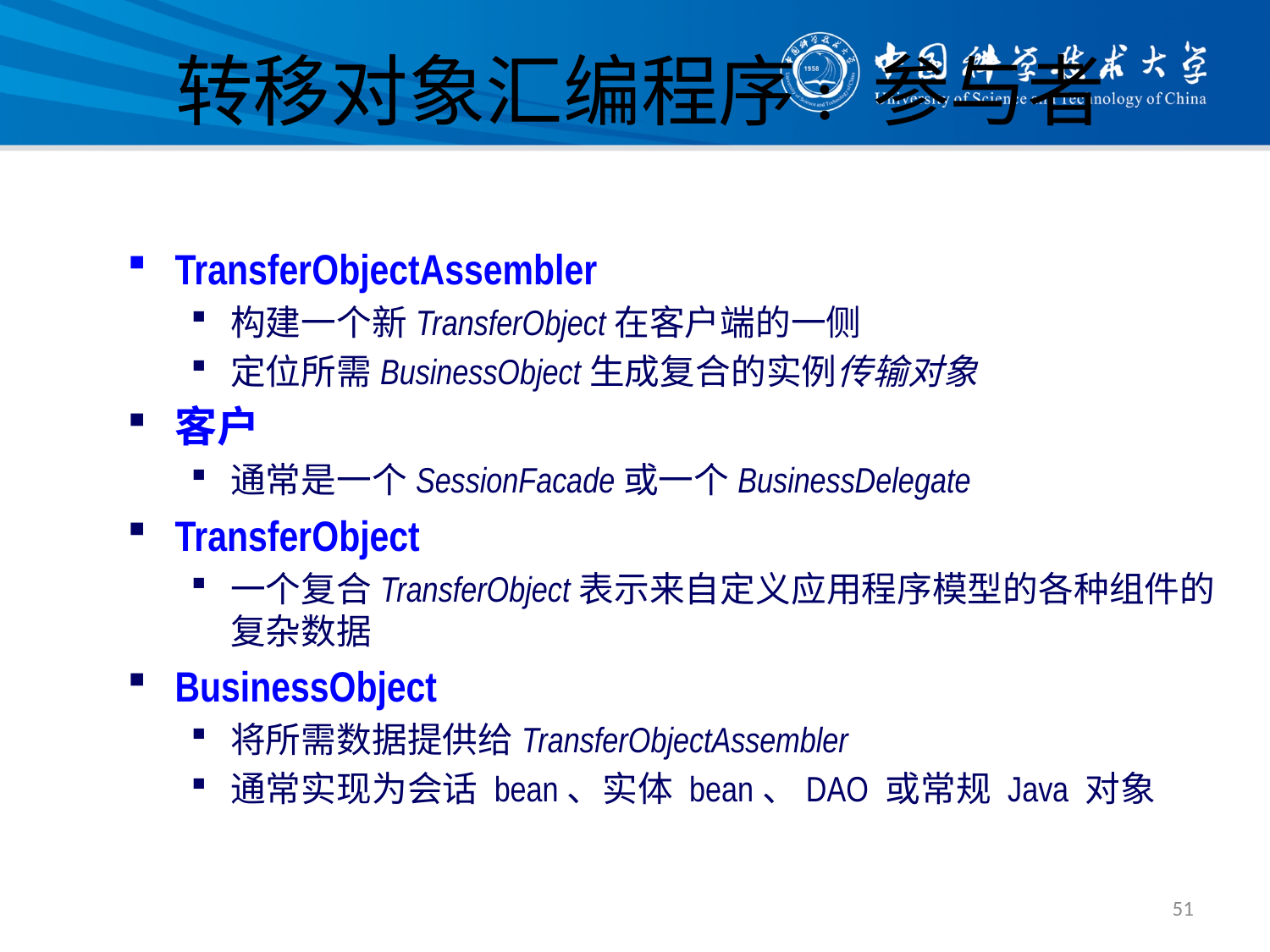

# 转移对象汇编程序: 参与者
TransferObjectAssembler
构建一个新TransferObject在客户端的一侧
定位所需BusinessObject生成复合的实例传输对象
客户
通常是一个SessionFacade或一个BusinessDelegate
TransferObject
一个复合TransferObject表示来自定义应用程序模型的各种组件的复杂数据
BusinessObject
将所需数据提供给TransferObjectAssembler
通常实现为会话 bean、实体 bean、DAO 或常规 Java 对象
51